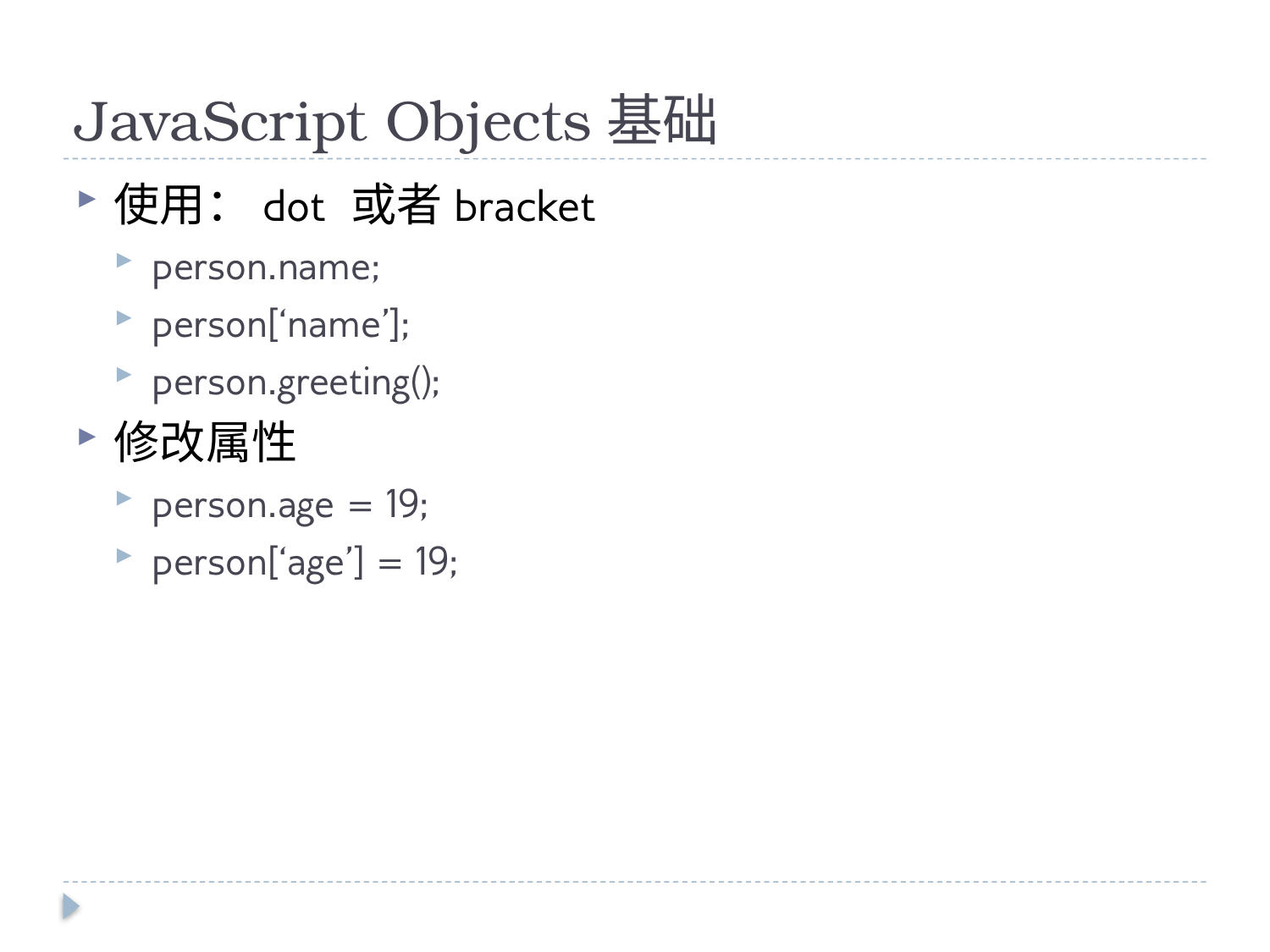

# JavaScript Objects基础
使用：dot 或者bracket
person.name;
person[‘name’];
person.greeting();
修改属性
person.age = 19;
person[‘age’] = 19;